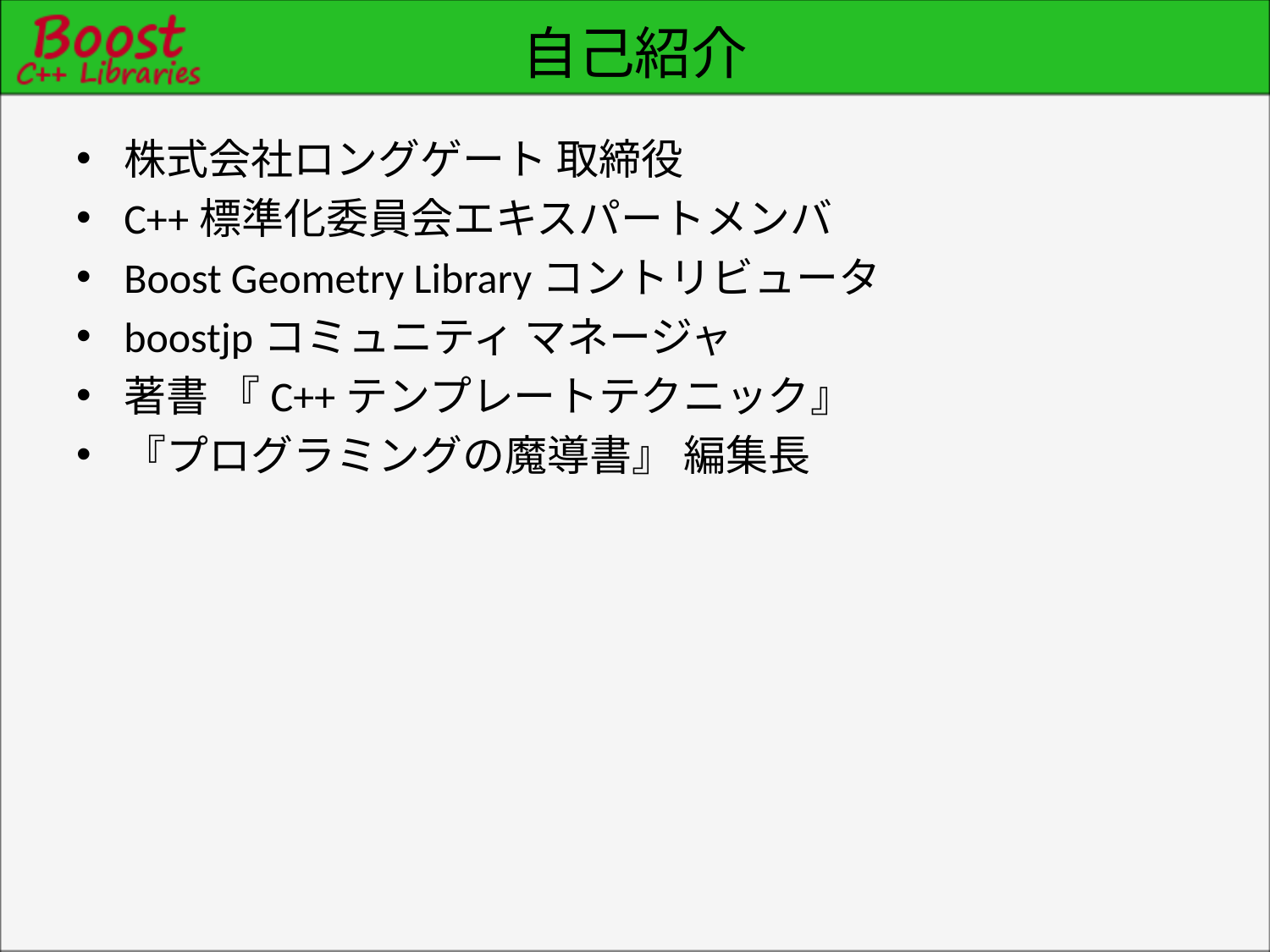

# 自己紹介
株式会社ロングゲート 取締役
C++標準化委員会エキスパートメンバ
Boost Geometry Libraryコントリビュータ
boostjpコミュニティ マネージャ
著書 『C++テンプレートテクニック』
『プログラミングの魔導書』 編集長